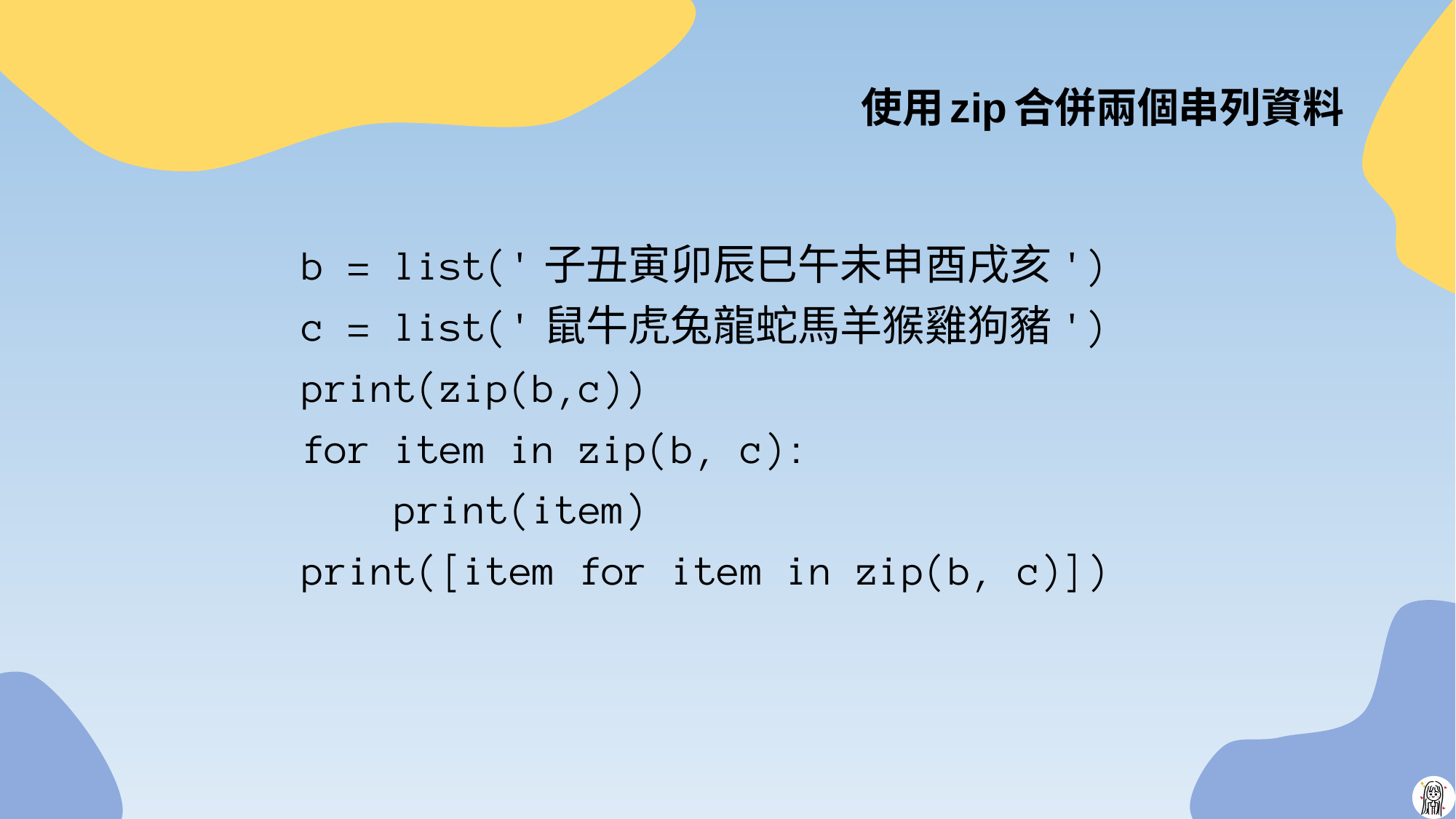

# 使用zip合併兩個串列資料
b = list('子丑寅卯辰巳午未申酉戌亥')
c = list('鼠牛虎兔龍蛇馬羊猴雞狗豬')
print(zip(b,c))
for item in zip(b, c):
    print(item)
print([item for item in zip(b, c)])
17